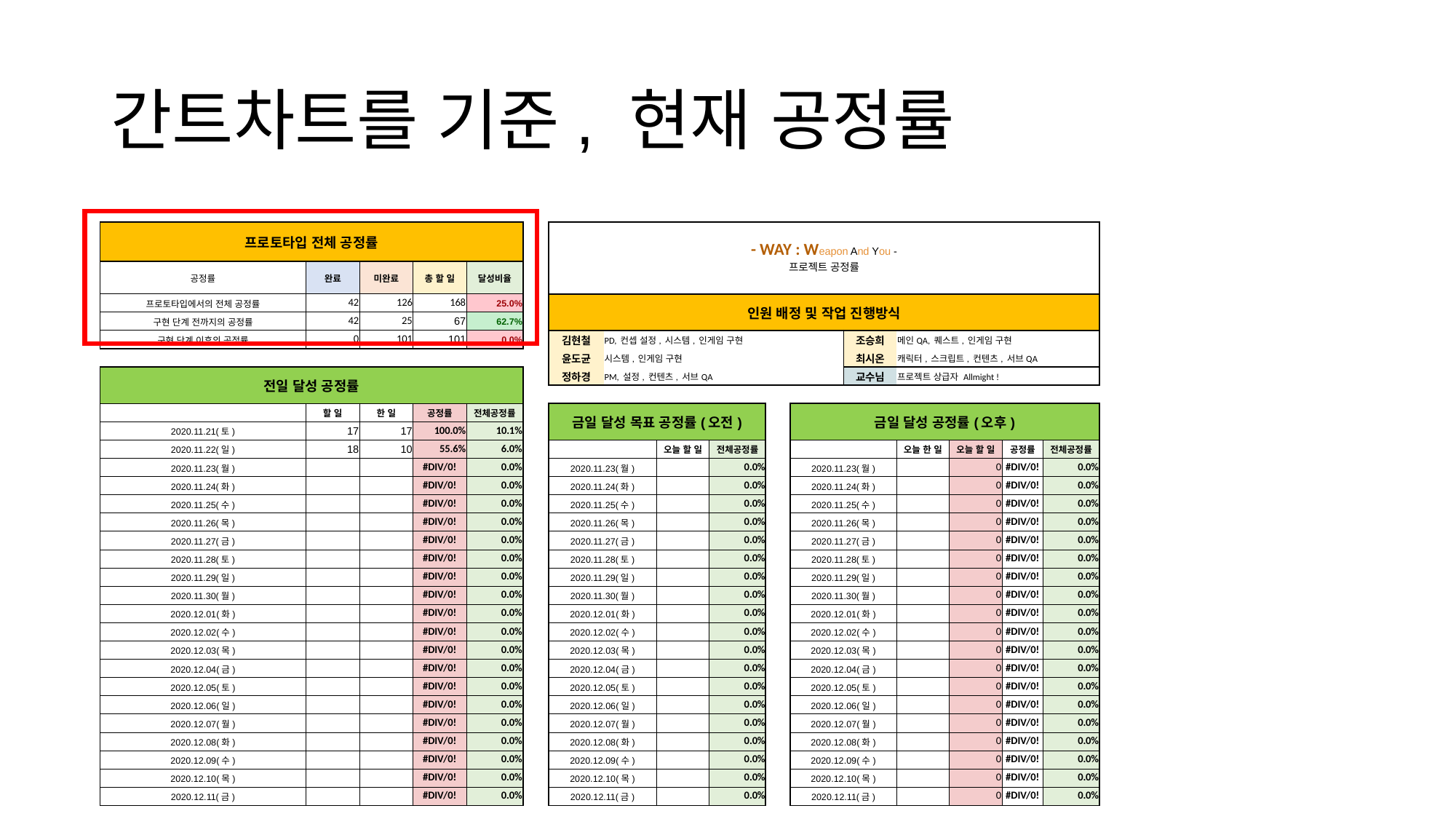

# 간트차트를 기준, 현재 공정률

| 프로토타입 전체 공정률 |  |  |  |  |  |  | - WAY : Weapon And You - 프로젝트 공정률 |  |  |  |  |  |  |  |  |  |  |
| --- | --- | --- | --- | --- | --- | --- | --- | --- | --- | --- | --- | --- | --- | --- | --- | --- | --- |
|  |  |  |  |  |  |  |  |  |  |  |  |  |  |  |  |  |  |
| 공정률 |  | 완료 | 미완료 | 총 할 일 | 달성비율 |  |  |  |  |  |  |  |  |  |  |  |  |
| 프로토타입에서의 전체 공정률 |  | 42 | 126 | 168 | 25.0% |  | 인원 배정 및 작업 진행방식 |  |  |  |  |  |  |  |  |  |  |
| 구현 단계 전까지의 공정률 |  | 42 | 25 | 67 | 62.7% |  |  |  |  |  |  |  |  |  |  |  |  |
| 구현 단계 이후의 공정률 |  | 0 | 101 | 101 | 0.0% |  | 김현철 | PD, 컨셉 설정, 시스템, 인게임 구현 |  |  |  |  | 조승희 | 메인QA, 퀘스트, 인게임 구현 |  |  |  |
|  |  |  |  |  |  |  | 윤도균 | 시스템, 인게임 구현 |  |  |  |  | 최시온 | 캐릭터, 스크립트, 컨텐츠, 서브QA |  |  |  |
| 전일 달성 공정률 |  |  |  |  |  |  | 정하경 | PM, 설정, 컨텐츠, 서브QA |  |  |  |  | 교수님 | 프로젝트 상급자 Allmight ! |  |  |  |
|  |  |  |  |  |  |  |  |  |  |  |  |  |  |  |  |  |  |
|  |  | 할 일 | 한 일 | 공정률 | 전체공정률 |  | 금일 달성 목표 공정률(오전) |  |  |  |  | 금일 달성 공정률(오후) |  |  |  |  |  |
| 2020.11.21(토) |  | 17 | 17 | 100.0% | 10.1% |  |  |  |  |  |  |  |  |  |  |  |  |
| 2020.11.22(일) |  | 18 | 10 | 55.6% | 6.0% |  |  |  | 오늘 할 일 | 전체공정률 |  |  |  | 오늘 한 일 | 오늘 할 일 | 공정률 | 전체공정률 |
| 2020.11.23(월) |  |  |  | #DIV/0! | 0.0% |  | 2020.11.23(월) |  |  | 0.0% |  | 2020.11.23(월) |  |  | 0 | #DIV/0! | 0.0% |
| 2020.11.24(화) |  |  |  | #DIV/0! | 0.0% |  | 2020.11.24(화) |  |  | 0.0% |  | 2020.11.24(화) |  |  | 0 | #DIV/0! | 0.0% |
| 2020.11.25(수) |  |  |  | #DIV/0! | 0.0% |  | 2020.11.25(수) |  |  | 0.0% |  | 2020.11.25(수) |  |  | 0 | #DIV/0! | 0.0% |
| 2020.11.26(목) |  |  |  | #DIV/0! | 0.0% |  | 2020.11.26(목) |  |  | 0.0% |  | 2020.11.26(목) |  |  | 0 | #DIV/0! | 0.0% |
| 2020.11.27(금) |  |  |  | #DIV/0! | 0.0% |  | 2020.11.27(금) |  |  | 0.0% |  | 2020.11.27(금) |  |  | 0 | #DIV/0! | 0.0% |
| 2020.11.28(토) |  |  |  | #DIV/0! | 0.0% |  | 2020.11.28(토) |  |  | 0.0% |  | 2020.11.28(토) |  |  | 0 | #DIV/0! | 0.0% |
| 2020.11.29(일) |  |  |  | #DIV/0! | 0.0% |  | 2020.11.29(일) |  |  | 0.0% |  | 2020.11.29(일) |  |  | 0 | #DIV/0! | 0.0% |
| 2020.11.30(월) |  |  |  | #DIV/0! | 0.0% |  | 2020.11.30(월) |  |  | 0.0% |  | 2020.11.30(월) |  |  | 0 | #DIV/0! | 0.0% |
| 2020.12.01(화) |  |  |  | #DIV/0! | 0.0% |  | 2020.12.01(화) |  |  | 0.0% |  | 2020.12.01(화) |  |  | 0 | #DIV/0! | 0.0% |
| 2020.12.02(수) |  |  |  | #DIV/0! | 0.0% |  | 2020.12.02(수) |  |  | 0.0% |  | 2020.12.02(수) |  |  | 0 | #DIV/0! | 0.0% |
| 2020.12.03(목) |  |  |  | #DIV/0! | 0.0% |  | 2020.12.03(목) |  |  | 0.0% |  | 2020.12.03(목) |  |  | 0 | #DIV/0! | 0.0% |
| 2020.12.04(금) |  |  |  | #DIV/0! | 0.0% |  | 2020.12.04(금) |  |  | 0.0% |  | 2020.12.04(금) |  |  | 0 | #DIV/0! | 0.0% |
| 2020.12.05(토) |  |  |  | #DIV/0! | 0.0% |  | 2020.12.05(토) |  |  | 0.0% |  | 2020.12.05(토) |  |  | 0 | #DIV/0! | 0.0% |
| 2020.12.06(일) |  |  |  | #DIV/0! | 0.0% |  | 2020.12.06(일) |  |  | 0.0% |  | 2020.12.06(일) |  |  | 0 | #DIV/0! | 0.0% |
| 2020.12.07(월) |  |  |  | #DIV/0! | 0.0% |  | 2020.12.07(월) |  |  | 0.0% |  | 2020.12.07(월) |  |  | 0 | #DIV/0! | 0.0% |
| 2020.12.08(화) |  |  |  | #DIV/0! | 0.0% |  | 2020.12.08(화) |  |  | 0.0% |  | 2020.12.08(화) |  |  | 0 | #DIV/0! | 0.0% |
| 2020.12.09(수) |  |  |  | #DIV/0! | 0.0% |  | 2020.12.09(수) |  |  | 0.0% |  | 2020.12.09(수) |  |  | 0 | #DIV/0! | 0.0% |
| 2020.12.10(목) |  |  |  | #DIV/0! | 0.0% |  | 2020.12.10(목) |  |  | 0.0% |  | 2020.12.10(목) |  |  | 0 | #DIV/0! | 0.0% |
| 2020.12.11(금) |  |  |  | #DIV/0! | 0.0% |  | 2020.12.11(금) |  |  | 0.0% |  | 2020.12.11(금) |  |  | 0 | #DIV/0! | 0.0% |